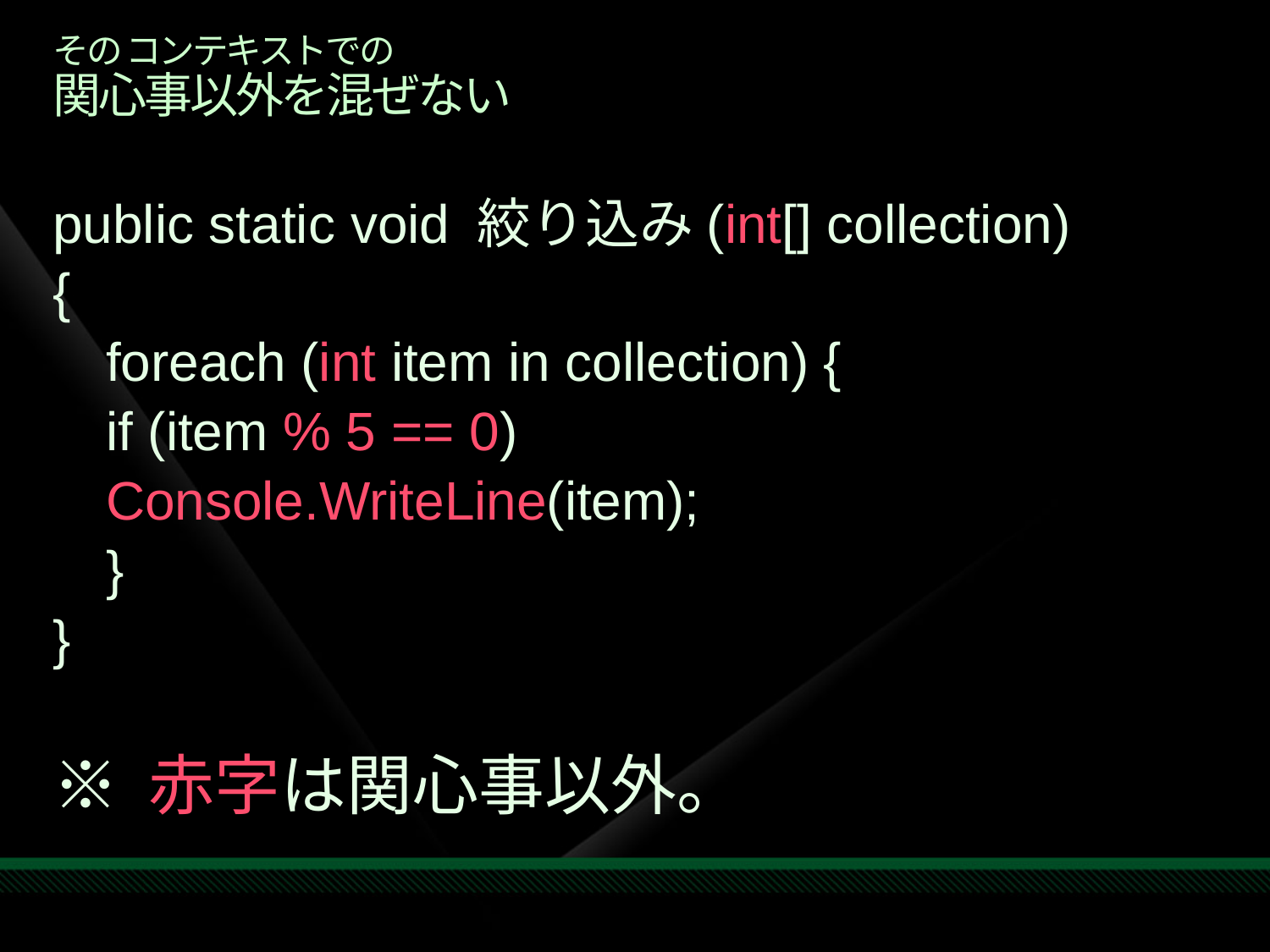

# その コンテキストでの 関心事以外を混ぜない
public static void 絞り込み(int[] collection)
{
	foreach (int item in collection) {
		if (item % 5 == 0)
			Console.WriteLine(item);
	}
}

※ 赤字は関心事以外。